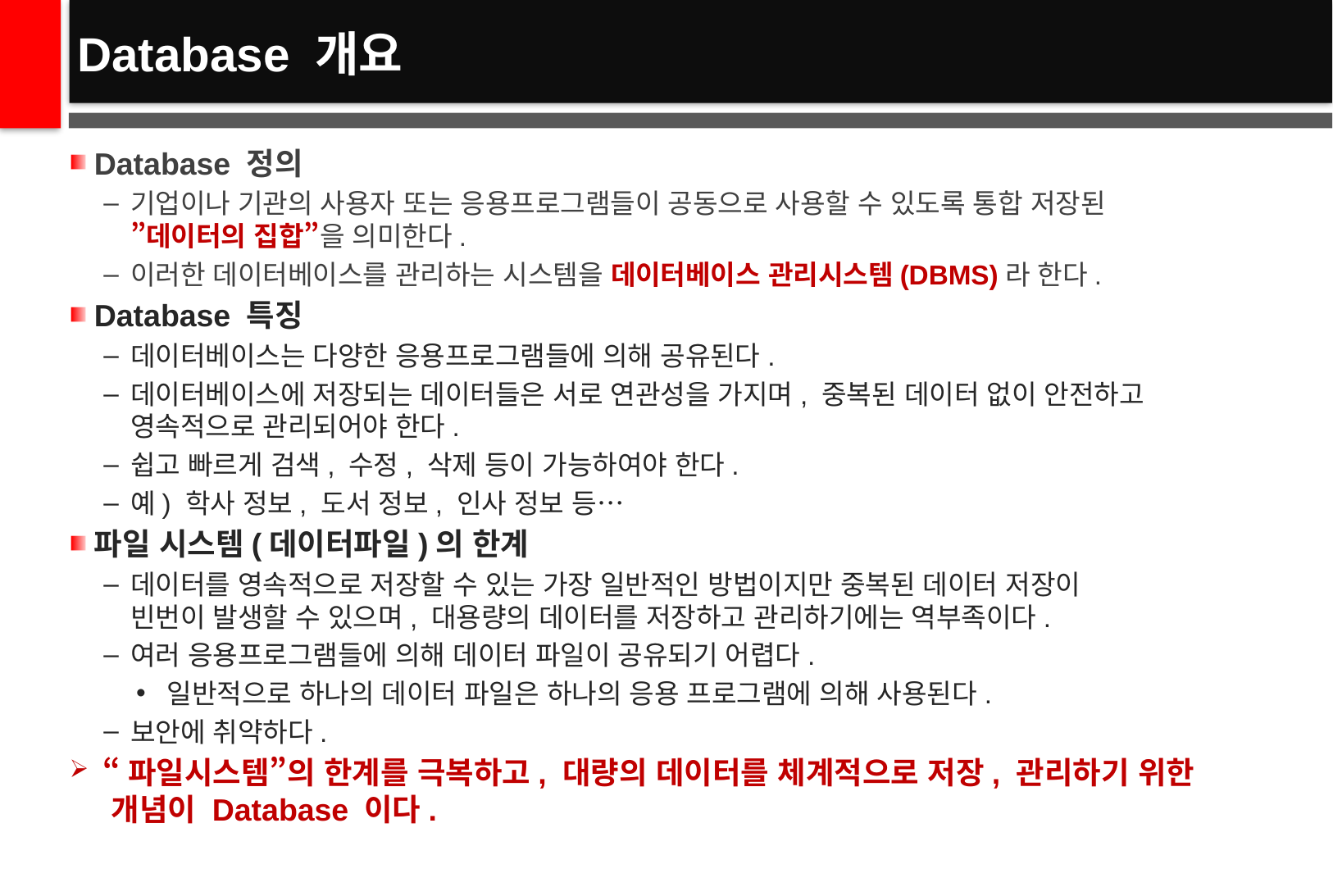

# Database 개요
Database 정의
기업이나 기관의 사용자 또는 응용프로그램들이 공동으로 사용할 수 있도록 통합 저장된
”데이터의 집합”을 의미한다.
이러한 데이터베이스를 관리하는 시스템을 데이터베이스 관리시스템(DBMS)라 한다.
Database 특징
데이터베이스는 다양한 응용프로그램들에 의해 공유된다.
데이터베이스에 저장되는 데이터들은 서로 연관성을 가지며, 중복된 데이터 없이 안전하고 영속적으로 관리되어야 한다.
쉽고 빠르게 검색, 수정, 삭제 등이 가능하여야 한다.
예) 학사 정보, 도서 정보, 인사 정보 등…
파일 시스템(데이터파일)의 한계
데이터를 영속적으로 저장할 수 있는 가장 일반적인 방법이지만 중복된 데이터 저장이
빈번이 발생할 수 있으며, 대용량의 데이터를 저장하고 관리하기에는 역부족이다.
여러 응용프로그램들에 의해 데이터 파일이 공유되기 어렵다.
일반적으로 하나의 데이터 파일은 하나의 응용 프로그램에 의해 사용된다.
보안에 취약하다.
 “파일시스템”의 한계를 극복하고, 대량의 데이터를 체계적으로 저장, 관리하기 위한
  개념이 Database 이다.